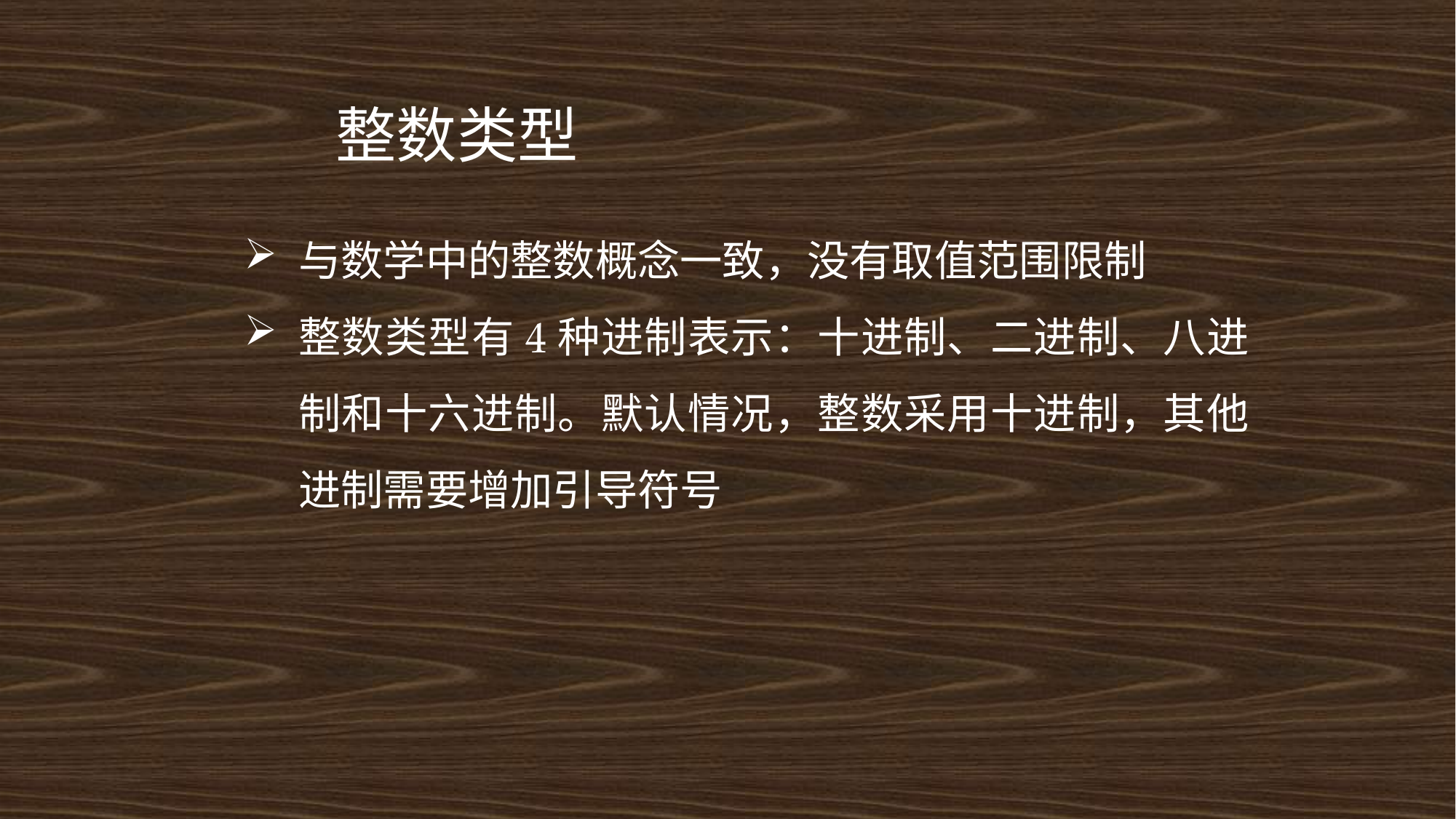

整数类型
与数学中的整数概念一致，没有取值范围限制
整数类型有4种进制表示：十进制、二进制、八进制和十六进制。默认情况，整数采用十进制，其他进制需要增加引导符号